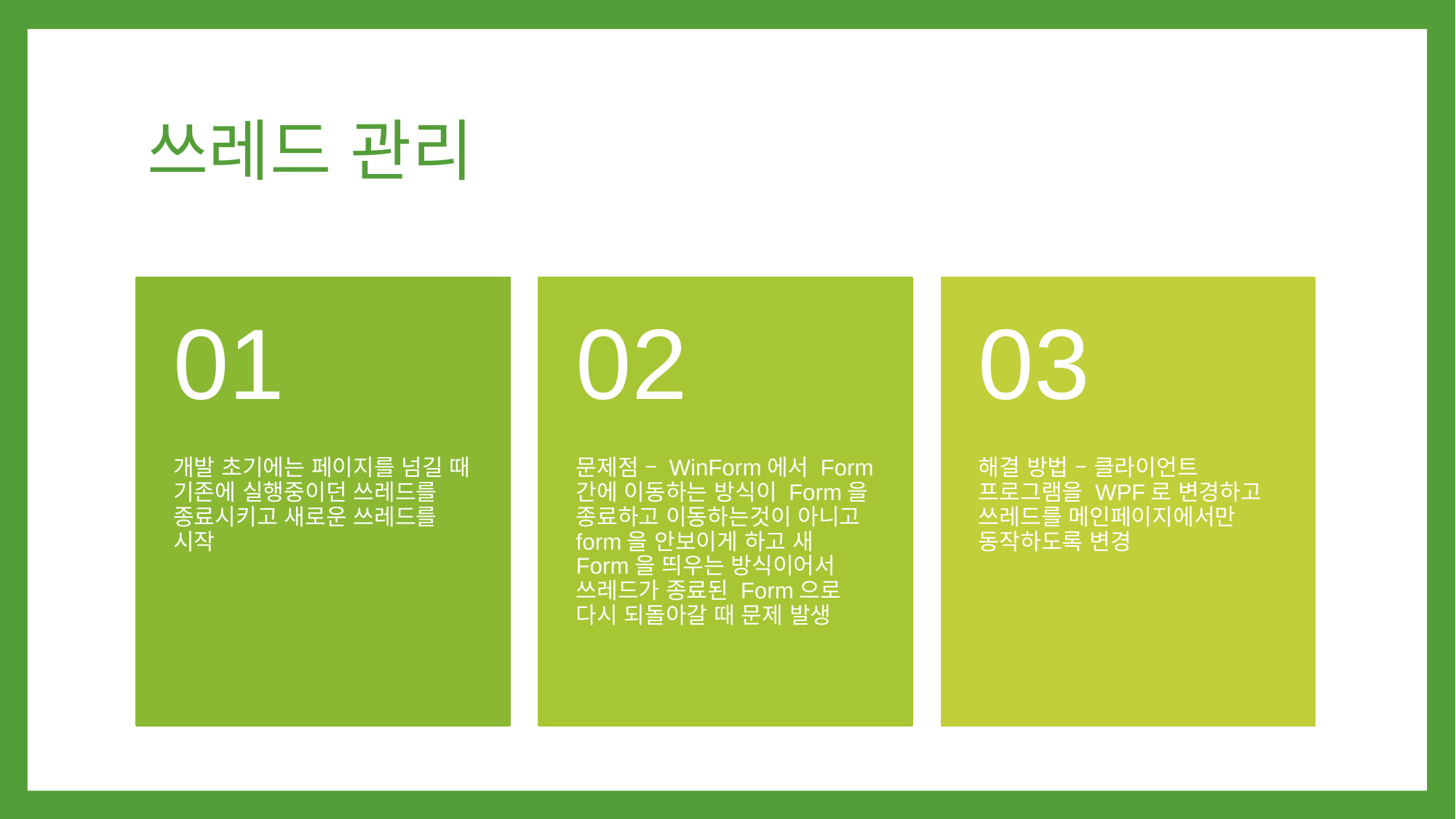

# 쓰레드 관리
개발 초기에는 페이지를 넘길 때 기존에 실행중이던 쓰레드를 종료시키고 새로운 쓰레드를 시작
01
문제점 – WinForm에서 Form간에 이동하는 방식이 Form을 종료하고 이동하는것이 아니고 form을 안보이게 하고 새 Form을 띄우는 방식이어서 쓰레드가 종료된 Form으로 다시 되돌아갈 때 문제 발생
02
해결 방법 – 클라이언트 프로그램을 WPF로 변경하고 쓰레드를 메인페이지에서만 동작하도록 변경
03